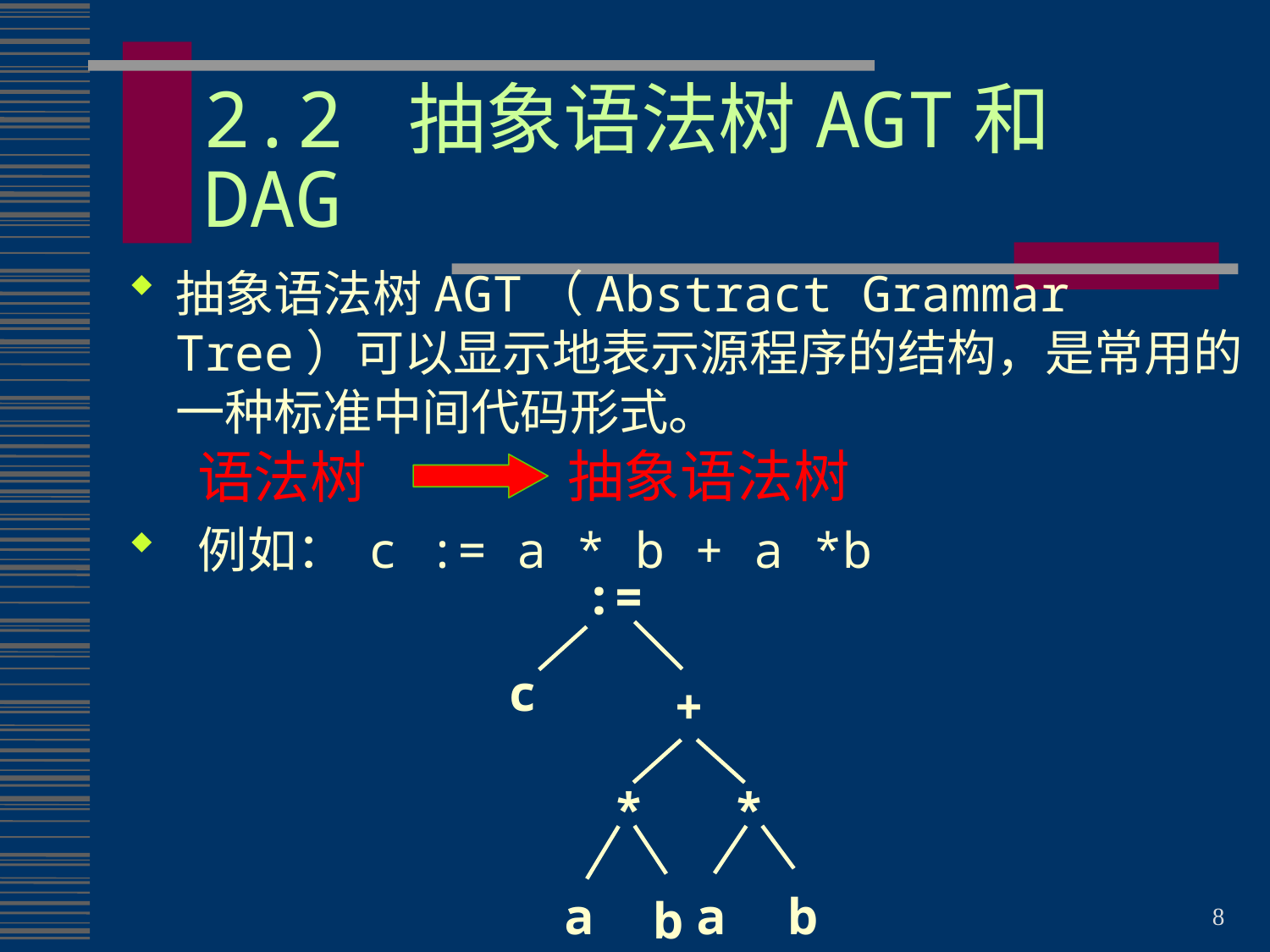

# 2.2 抽象语法树AGT和DAG
抽象语法树AGT（Abstract Grammar Tree）可以显示地表示源程序的结构，是常用的一种标准中间代码形式。

 例如： c := a * b + a *b
抽象语法树
语法树

:=

c
+

*
*

a
a
b
b